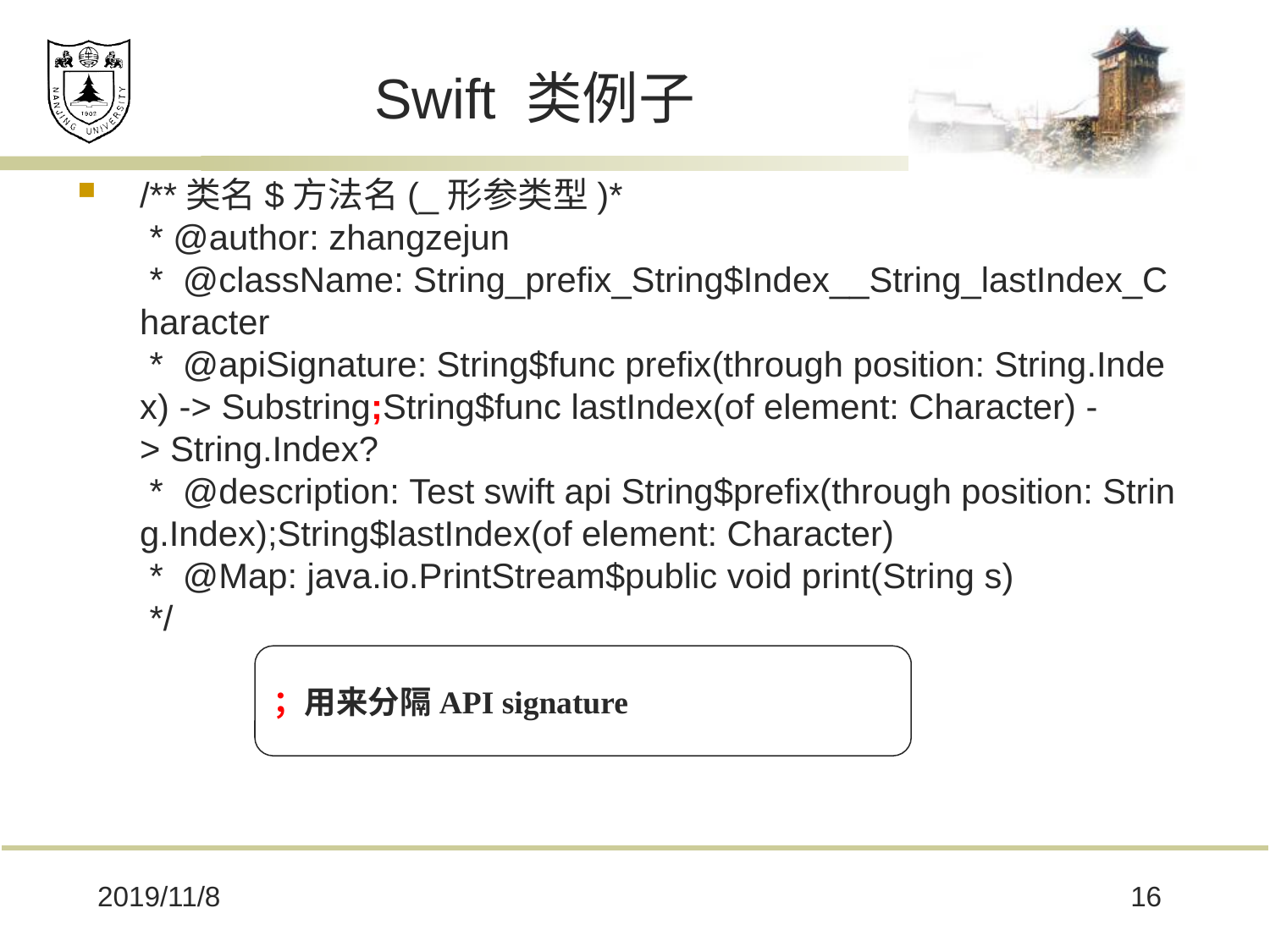

# Swift 类例子
/**类名$方法名(_形参类型)*
 * @author: zhangzejun
 *  @className: String_prefix_String$Index__String_lastIndex_Character
 *  @apiSignature: String$func prefix(through position: String.Index) -> Substring;String$func lastIndex(of element: Character) -> String.Index?
 *  @description: Test swift api String$prefix(through position: String.Index);String$lastIndex(of element: Character)
 *  @Map: java.io.PrintStream$public void print(String s)
 */
；用来分隔API signature
2019/11/8
16